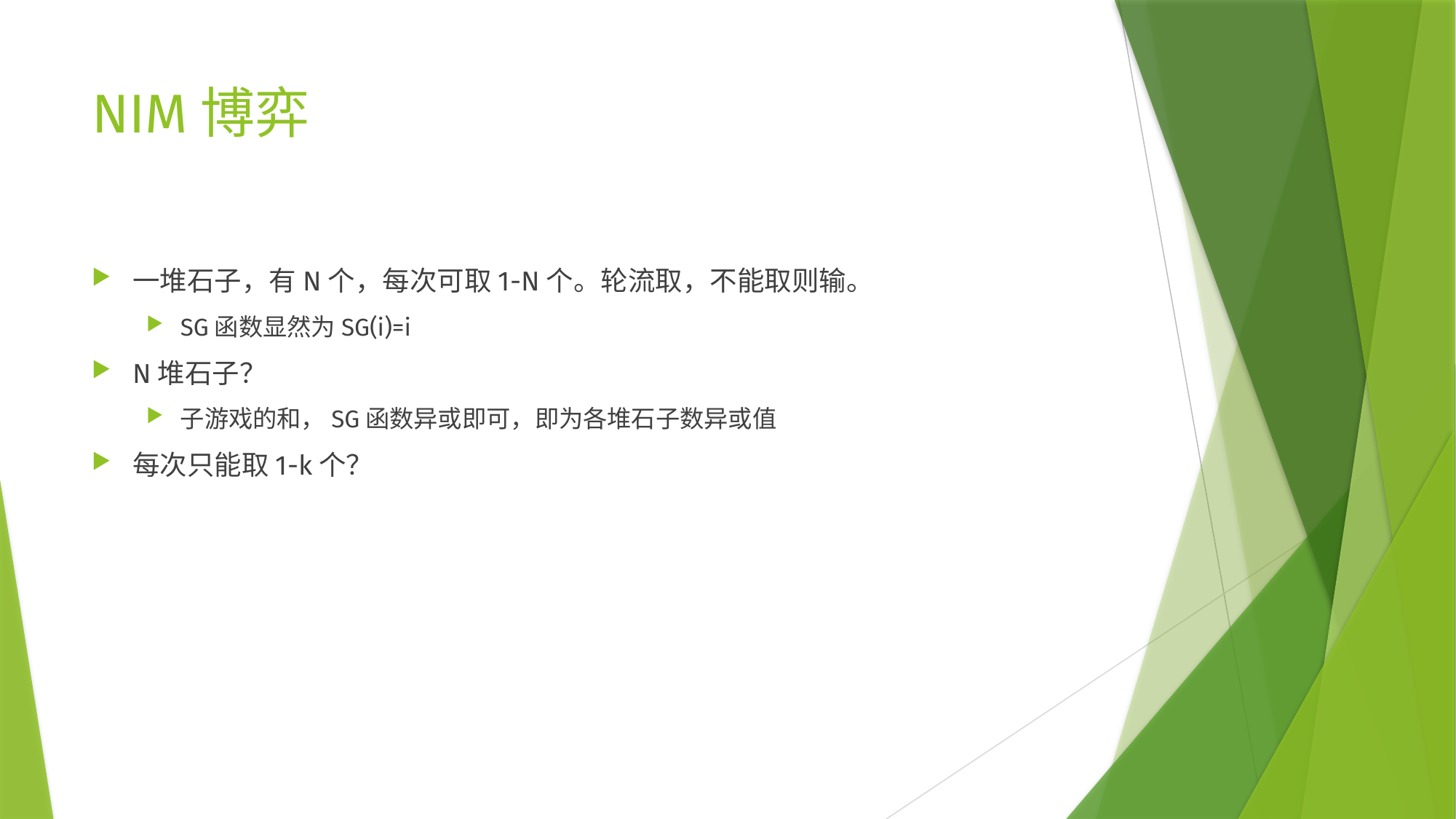

# NIM博弈
一堆石子，有N个，每次可取1-N个。轮流取，不能取则输。
SG函数显然为SG(i)=i
N堆石子？
子游戏的和，SG函数异或即可，即为各堆石子数异或值
每次只能取1-k个？